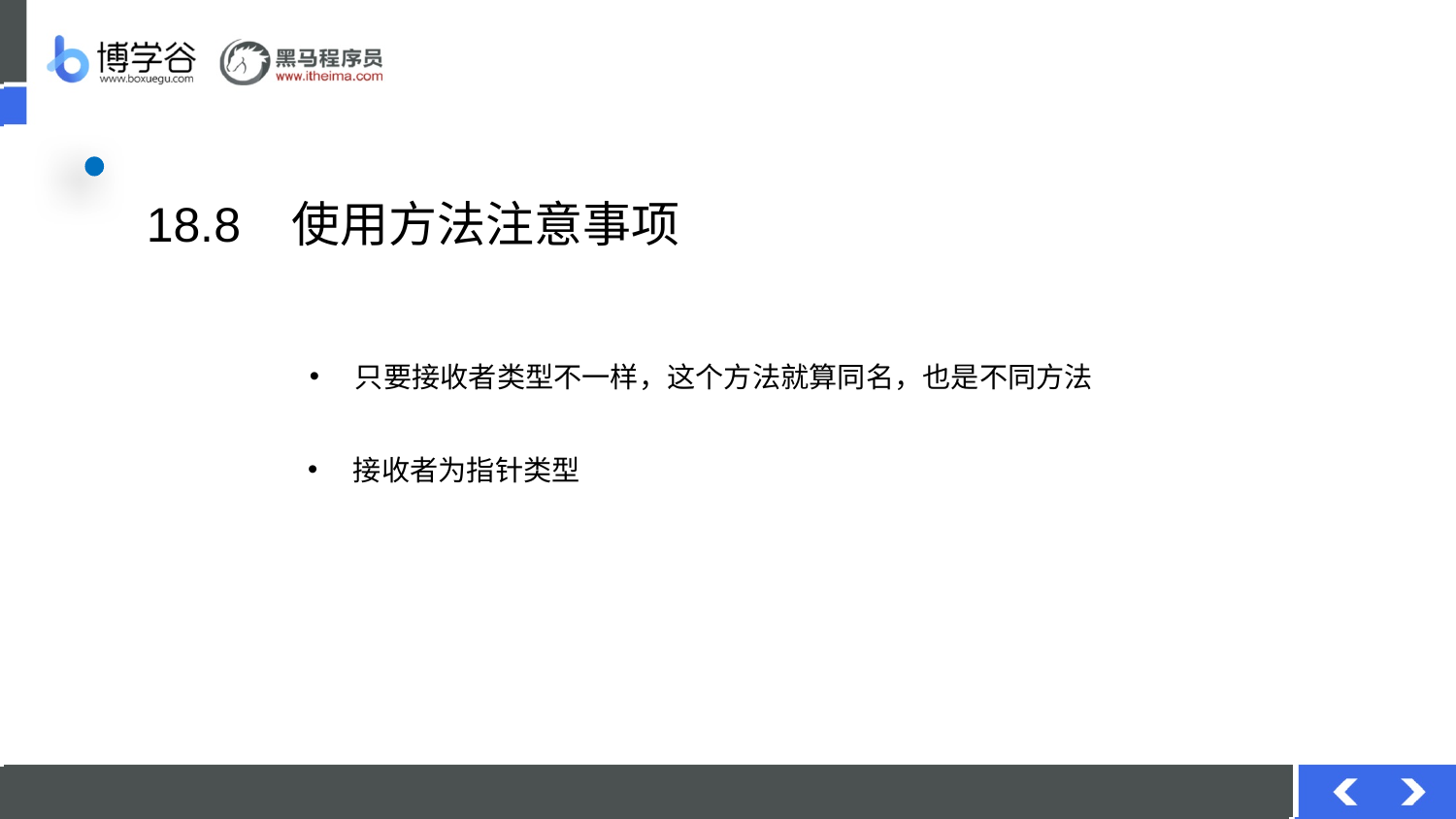

# 18.8	使用方法注意事项
只要接收者类型不一样，这个方法就算同名，也是不同方法
接收者为指针类型